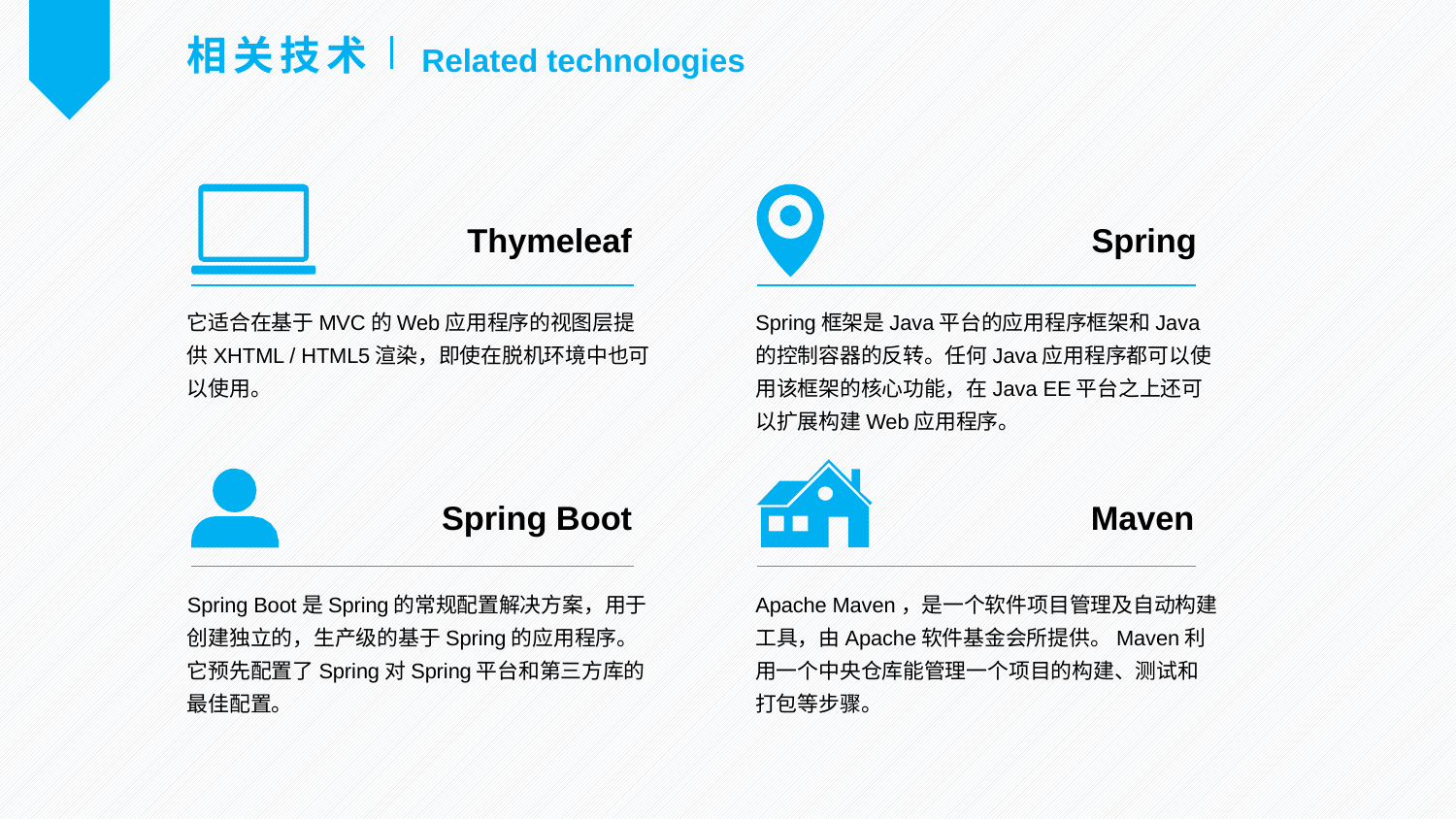

相关技术
Related technologies

Thymeleaf
Spring
它适合在基于MVC的Web应用程序的视图层提供XHTML / HTML5渲染，即使在脱机环境中也可以使用。
Spring框架是Java平台的应用程序框架和Java的控制容器的反转。任何Java应用程序都可以使用该框架的核心功能，在Java EE平台之上还可以扩展构建Web应用程序。

Spring Boot
Maven
Spring Boot是Spring的常规配置解决方案，用于创建独立的，生产级的基于Spring的应用程序。它预先配置了Spring对Spring平台和第三方库的最佳配置。
Apache Maven，是一个软件项目管理及自动构建工具，由Apache软件基金会所提供。Maven利用一个中央仓库能管理一个项目的构建、测试和打包等步骤。
延时符